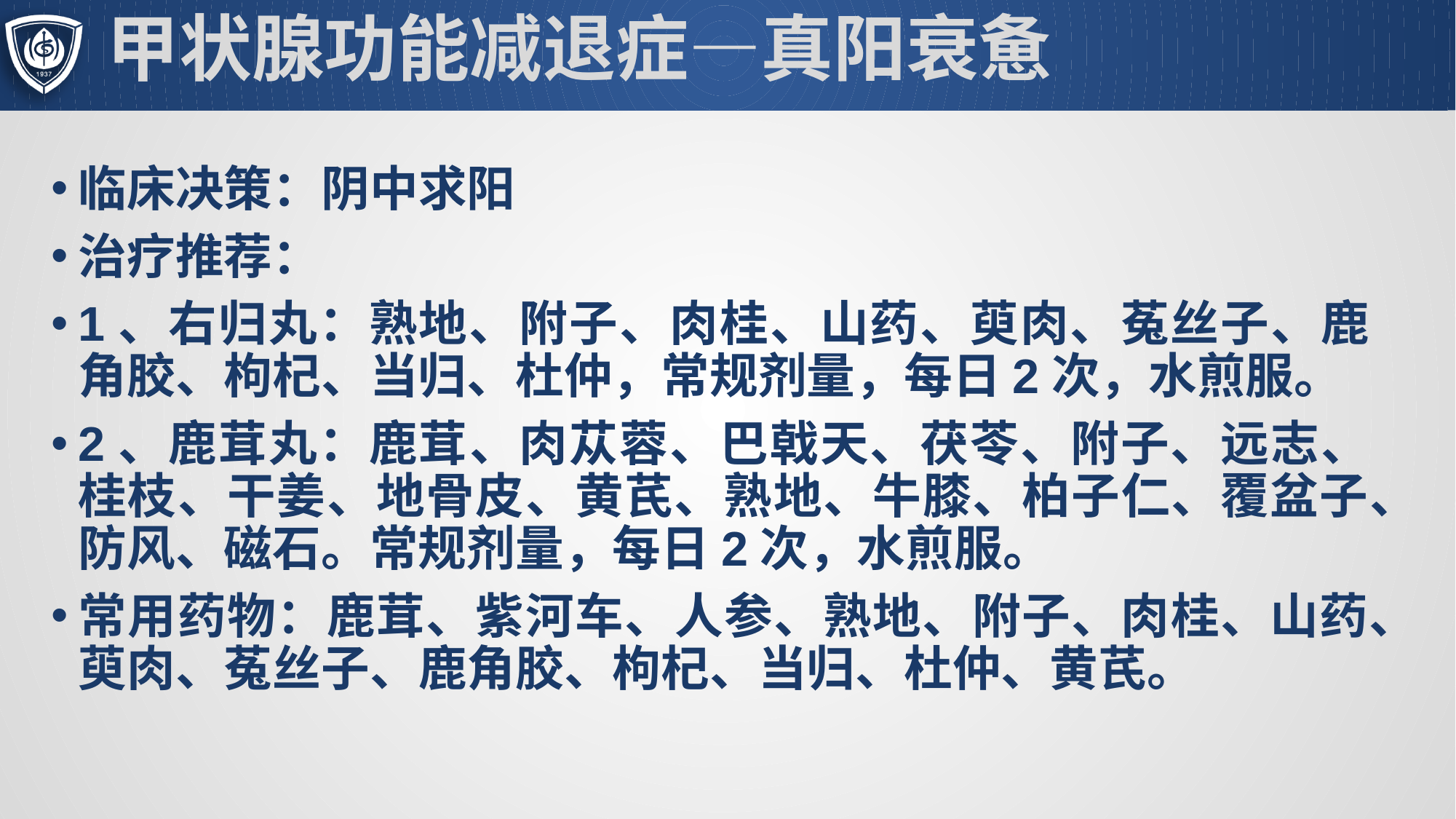

# 甲状腺功能减退症—真阳衰惫
临床决策：阴中求阳
治疗推荐：
1、右归丸：熟地、附子、肉桂、山药、萸肉、菟丝子、鹿角胶、枸杞、当归、杜仲，常规剂量，每日2次，水煎服。
2、鹿茸丸：鹿茸、肉苁蓉、巴戟天、茯苓、附子、远志、桂枝、干姜、地骨皮、黄芪、熟地、牛膝、柏子仁、覆盆子、防风、磁石。常规剂量，每日2次，水煎服。
常用药物：鹿茸、紫河车、人参、熟地、附子、肉桂、山药、萸肉、菟丝子、鹿角胶、枸杞、当归、杜仲、黄芪。